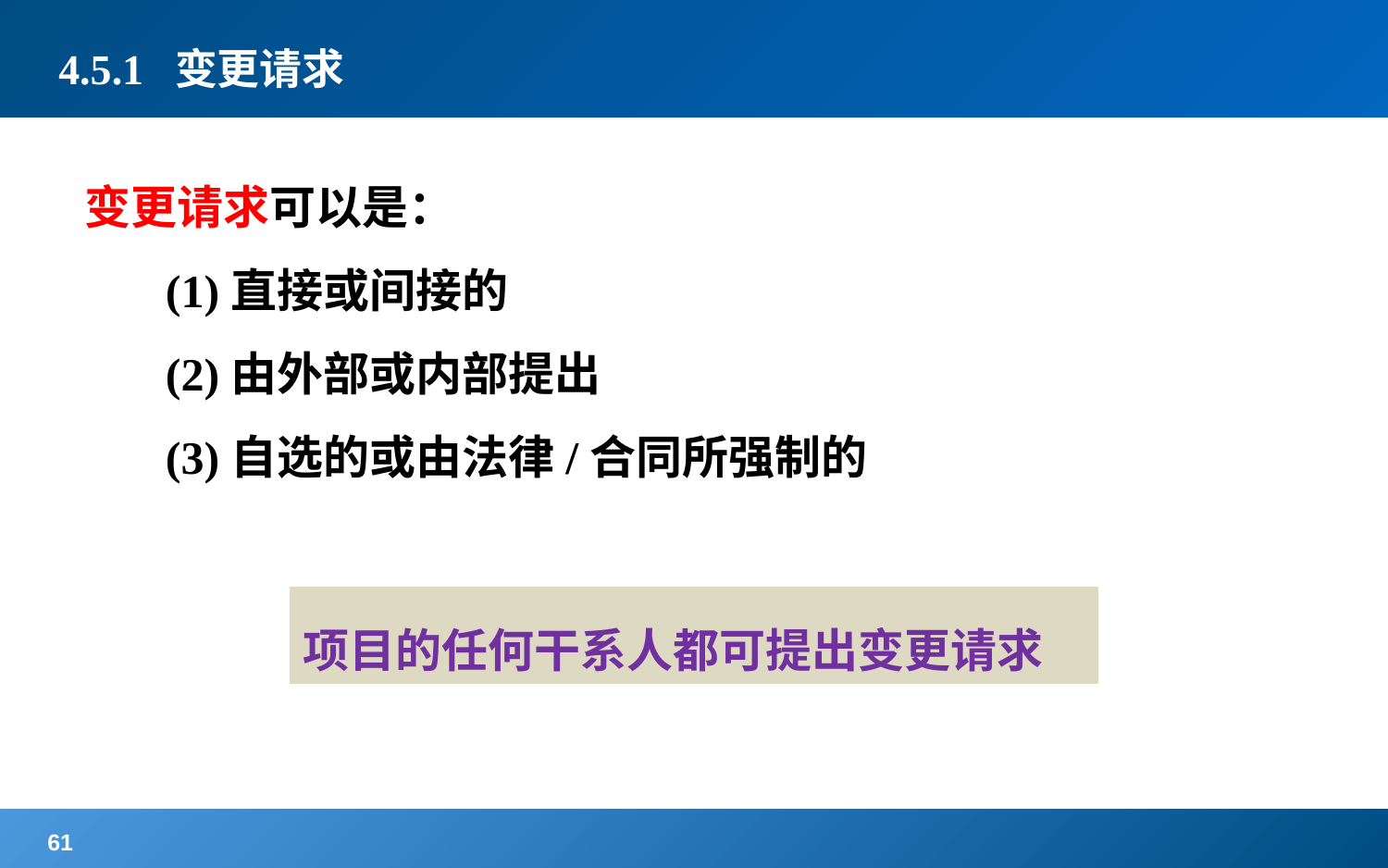

# 4.5.1  变更请求
变更请求可以是：
       (1)直接或间接的
       (2)由外部或内部提出
       (3)自选的或由法律/合同所强制的

项目的任何干系人都可提出变更请求